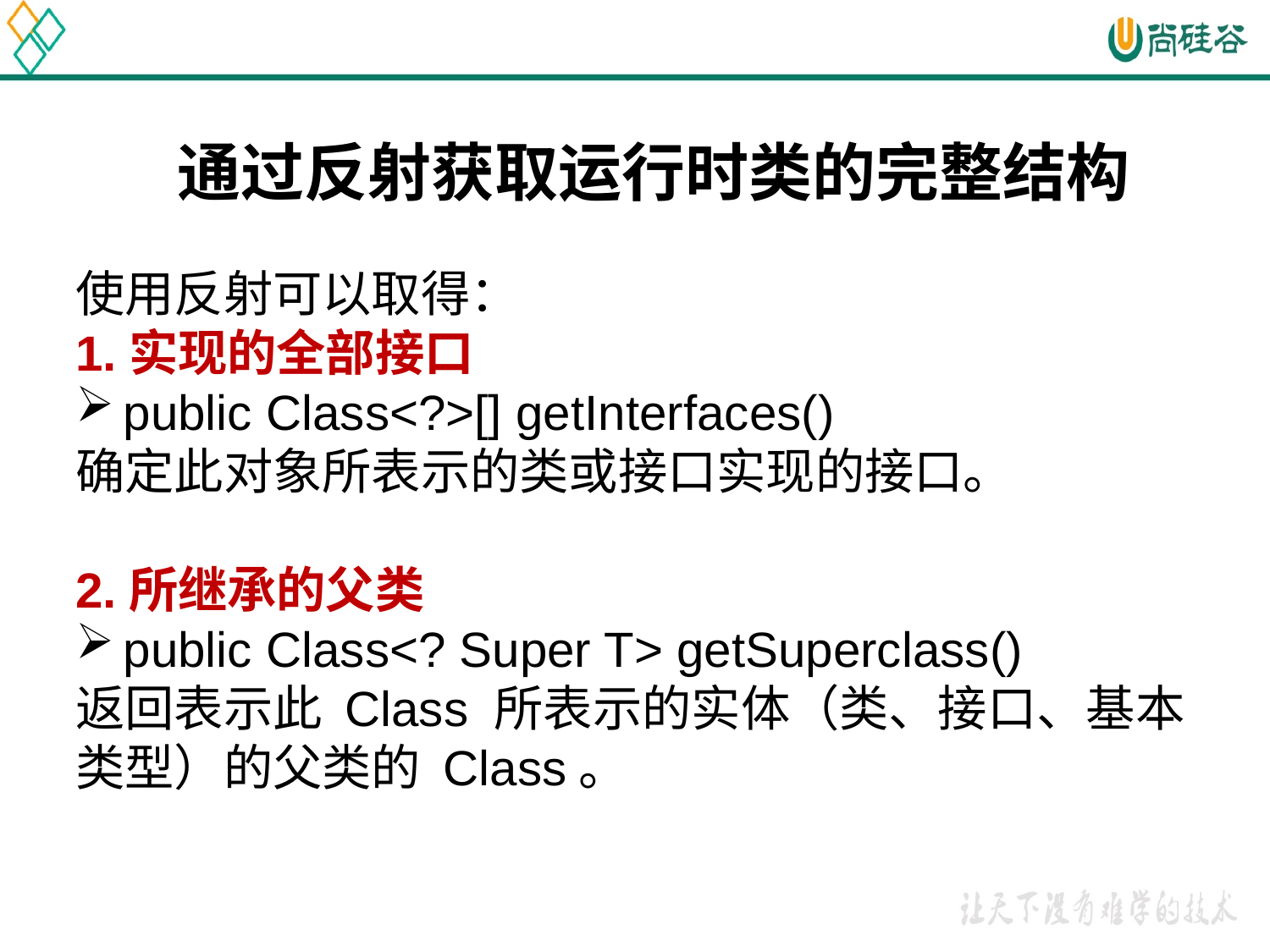

通过反射获取运行时类的完整结构
使用反射可以取得：
1.实现的全部接口
public Class<?>[] getInterfaces()
确定此对象所表示的类或接口实现的接口。

2.所继承的父类
public Class<? Super T> getSuperclass()
返回表示此 Class 所表示的实体（类、接口、基本类型）的父类的 Class。